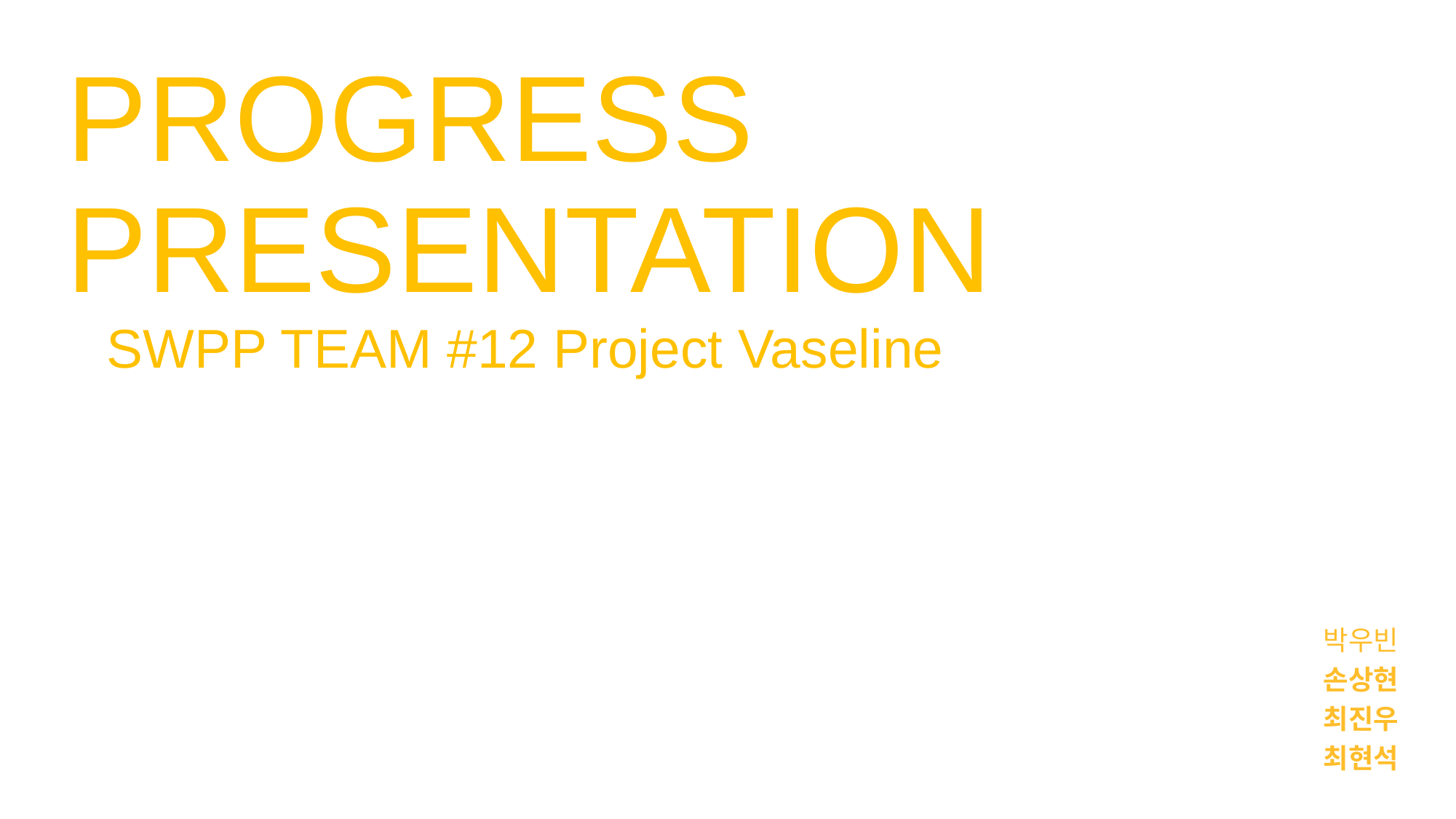

PROGRESS
PRESENTATION
SWPP TEAM #12 Project Vaseline
박우빈
손상현
최진우
최현석